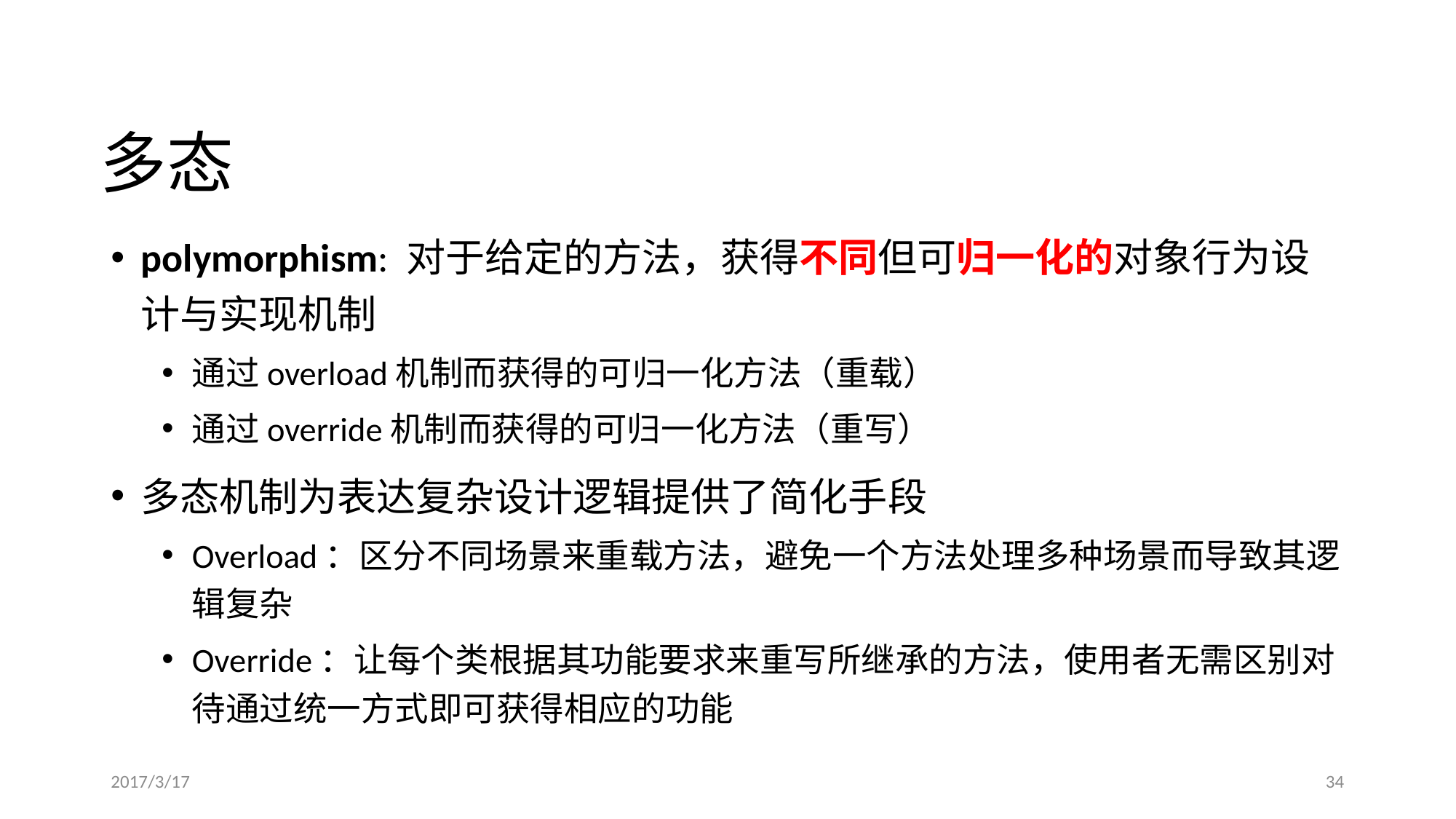

# 多态
polymorphism: 对于给定的方法，获得不同但可归一化的对象行为设计与实现机制
通过overload机制而获得的可归一化方法（重载）
通过override机制而获得的可归一化方法（重写）
多态机制为表达复杂设计逻辑提供了简化手段
Overload：区分不同场景来重载方法，避免一个方法处理多种场景而导致其逻辑复杂
Override：让每个类根据其功能要求来重写所继承的方法，使用者无需区别对待通过统一方式即可获得相应的功能
2017/3/17
34